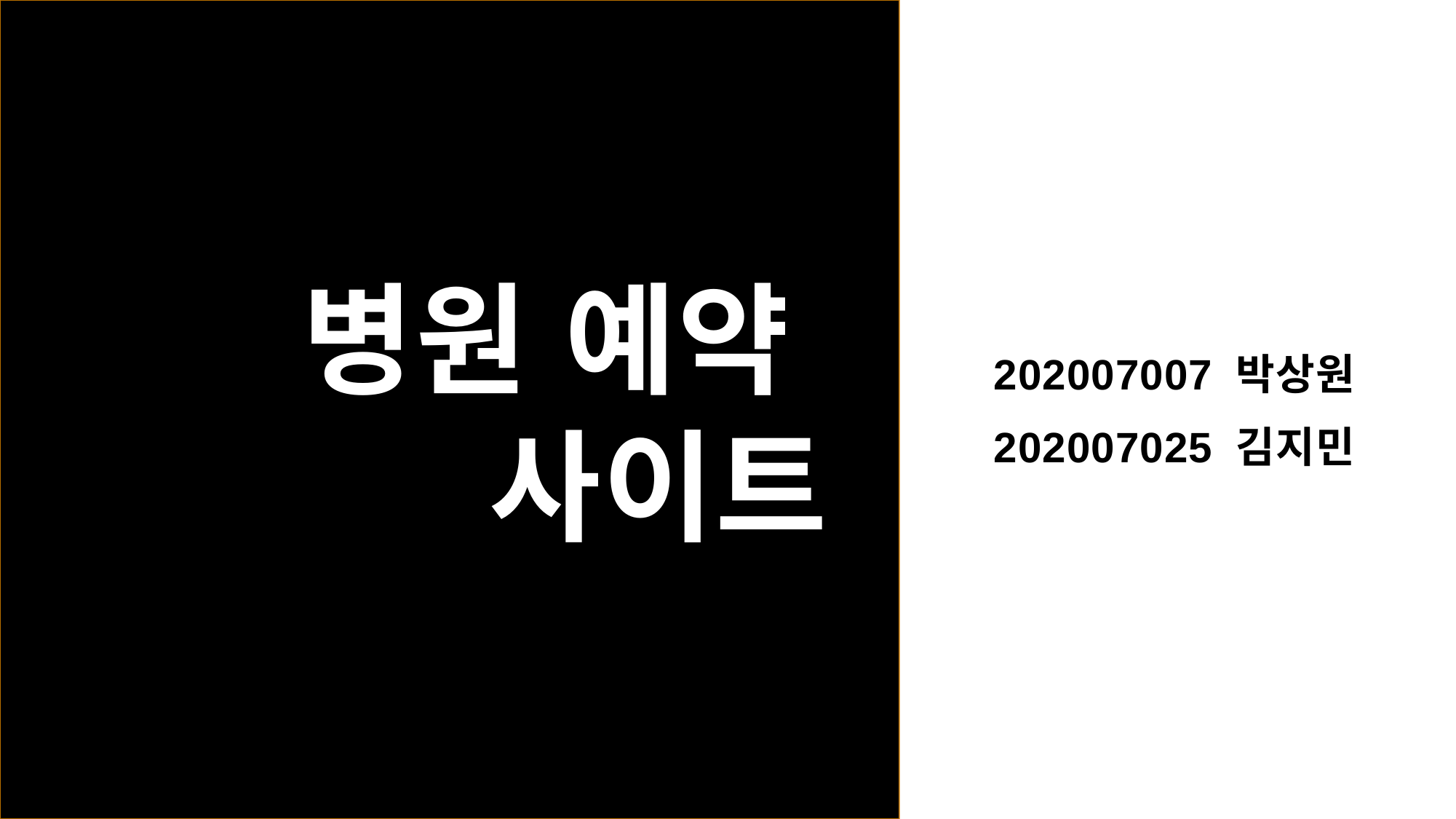

# 병원 예약 사이트
202007007 박상원
202007025 김지민